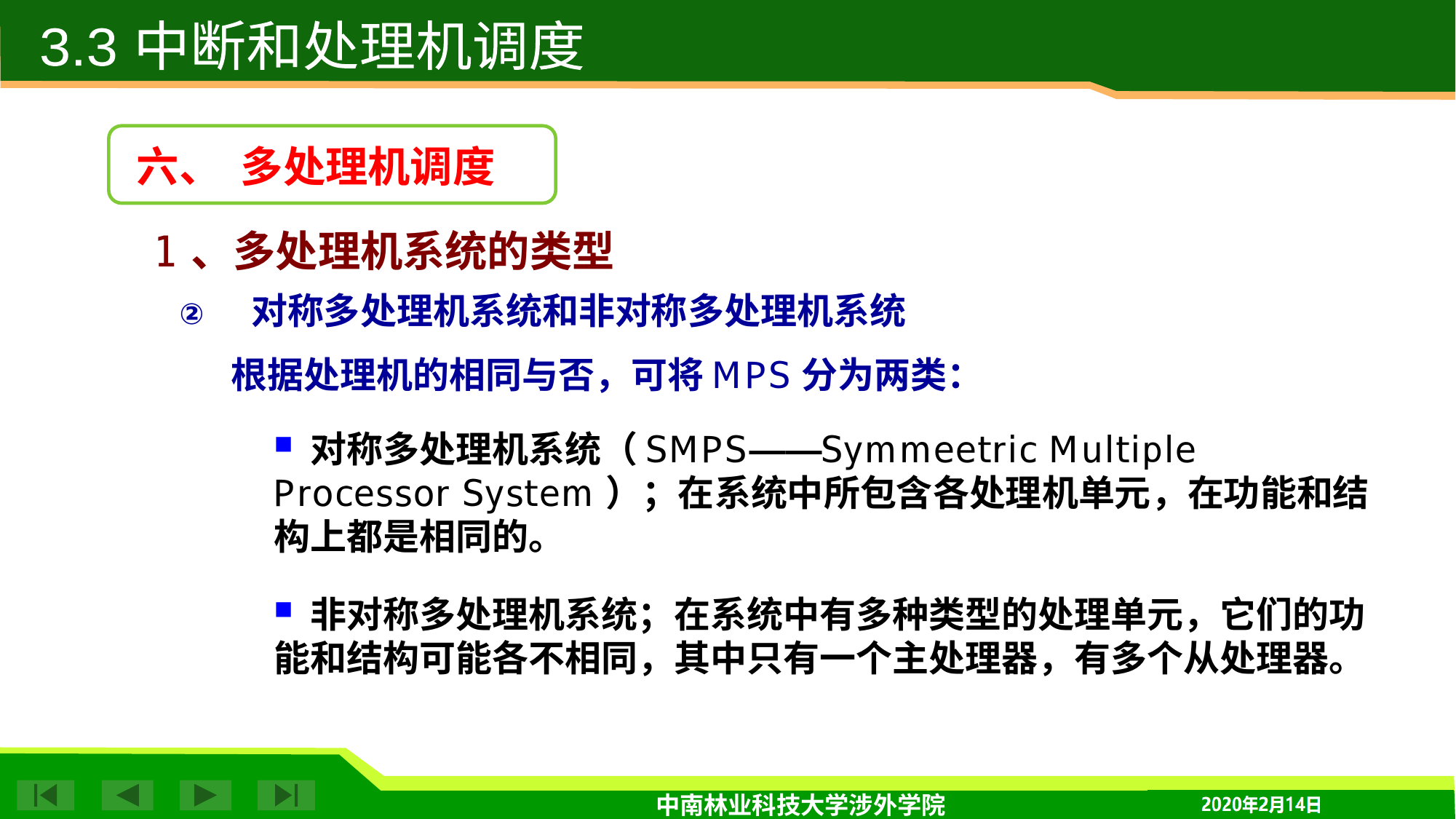

3.3 中断和处理机调度

六、  多处理机调度
1、多处理机系统的类型
 对称多处理机系统和非对称多处理机系统
根据处理机的相同与否，可将MPS分为两类：

 对称多处理机系统（SMPS——Symmeetric Multiple Processor System）；在系统中所包含各处理机单元，在功能和结构上都是相同的。
 非对称多处理机系统；在系统中有多种类型的处理单元，它们的功能和结构可能各不相同，其中只有一个主处理器，有多个从处理器。